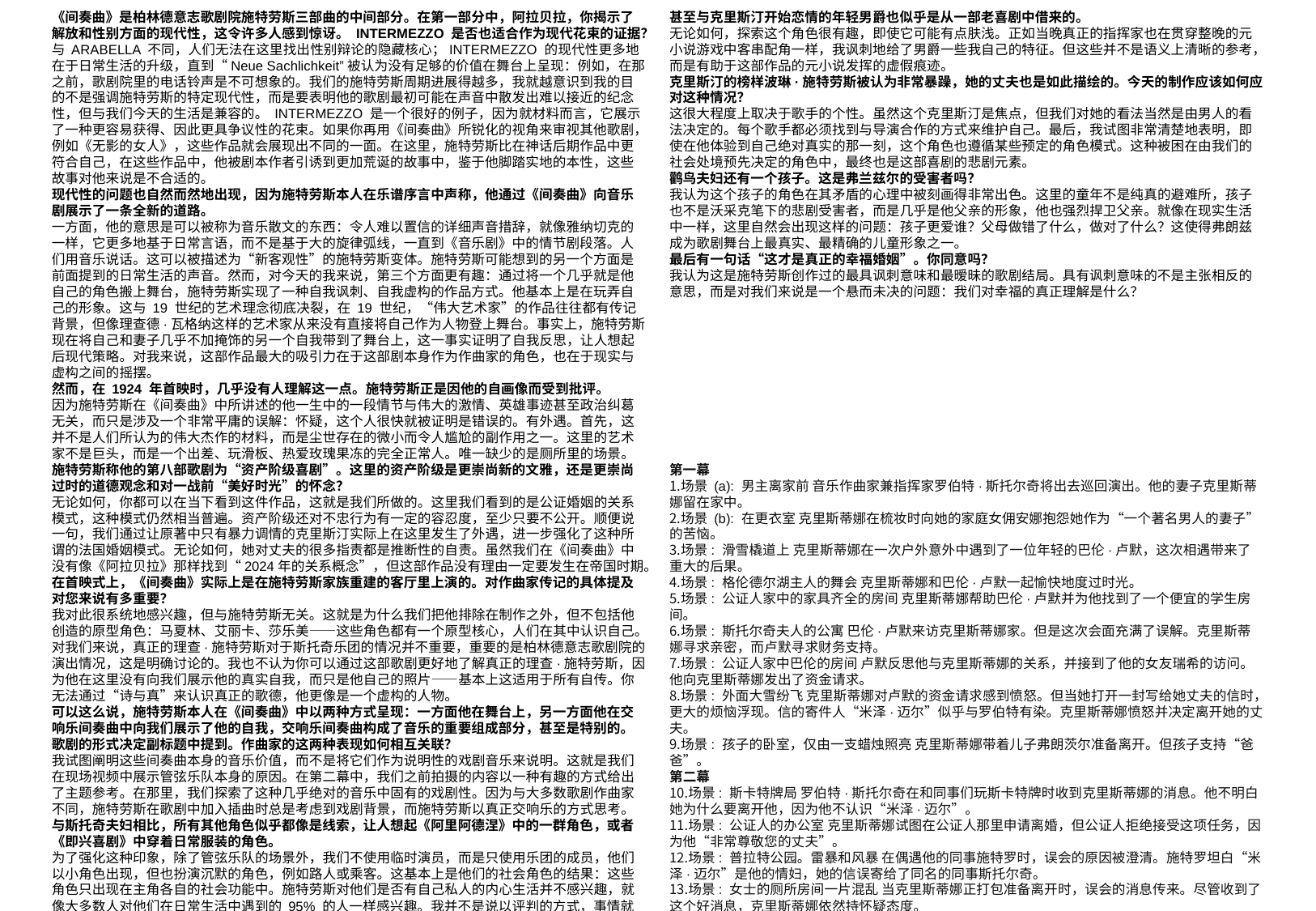

《间奏曲》是柏林德意志歌剧院施特劳斯三部曲的中间部分。在第一部分中，阿拉贝拉，你揭示了解放和性别方面的现代性，这令许多人感到惊讶。 INTERMEZZO 是否也适合作为现代花束的证据？
与 ARABELLA 不同，人们无法在这里找出性别辩论的隐藏核心；INTERMEZZO 的现代性更多地在于日常生活的升级，直到“Neue Sachlichkeit”被认为没有足够的价值在舞台上呈现：例如，在那之前，歌剧院里的电话铃声是不可想象的。我们的施特劳斯周期进展得越多，我就越意识到我的目的不是强调施特劳斯的特定现代性，而是要表明他的歌剧最初可能在声音中散发出难以接近的纪念性，但与我们今天的生活是兼容的。 INTERMEZZO 是一个很好的例子，因为就材料而言，它展示了一种更容易获得、因此更具争议性的花束。如果你再用《间奏曲》所锐化的视角来审视其他歌剧，例如《无影的女人》，这些作品就会展现出不同的一面。在这里，施特劳斯比在神话后期作品中更符合自己，在这些作品中，他被剧本作者引诱到更加荒诞的故事中，鉴于他脚踏实地的本性，这些故事对他来说是不合适的。
现代性的问题也自然而然地出现，因为施特劳斯本人在乐谱序言中声称，他通过《间奏曲》向音乐剧展示了一条全新的道路。
一方面，他的意思是可以被称为音乐散文的东西：令人难以置信的详细声音措辞，就像雅纳切克的一样，它更多地基于日常言语，而不是基于大的旋律弧线，一直到《音乐剧》中的情节剧段落。人们用音乐说话。这可以被描述为“新客观性”的施特劳斯变体。施特劳斯可能想到的另一个方面是前面提到的日常生活的声音。然而，对今天的我来说，第三个方面更有趣：通过将一个几乎就是他自己的角色搬上舞台，施特劳斯实现了一种自我讽刺、自我虚构的作品方式。他基本上是在玩弄自己的形象。这与 19 世纪的艺术理念彻底决裂，在 19 世纪，“伟大艺术家”的作品往往都有传记背景，但像理查德·瓦格纳这样的艺术家从来没有直接将自己作为人物登上舞台。事实上，施特劳斯现在将自己和妻子几乎不加掩饰的另一个自我带到了舞台上，这一事实证明了自我反思，让人想起后现代策略。对我来说，这部作品最大的吸引力在于这部剧本身作为作曲家的角色，也在于现实与虚构之间的摇摆。
然而，在 1924 年首映时，几乎没有人理解这一点。施特劳斯正是因他的自画像而受到批评。
因为施特劳斯在《间奏曲》中所讲述的他一生中的一段情节与伟大的激情、英雄事迹甚至政治纠葛无关，而只是涉及一个非常平庸的误解：怀疑，这个人很快就被证明是错误的。有外遇。首先，这并不是人们所认为的伟大杰作的材料，而是尘世存在的微小而​​令人尴尬的副作用之一。这里的艺术家不是巨头，而是一个出差、玩滑板、热爱玫瑰果冻的完全正常人。唯一缺少的是厕所里的场景。
施特劳斯称他的第八部歌剧为“资产阶级喜剧”。这里的资产阶级是更崇尚新的文雅，还是更崇尚过时的道德观念和对一战前“美好时光”的怀念？
无论如何，你都可以在当下看到这件作品，这就是我们所做的。这里我们看到的是公证婚姻的关系模式，这种模式仍然相当普遍。资产阶级还对不忠行为有一定的容忍度，至少只要不公开。顺便说一句，我们通过让原著中只有暴力调情的克里斯汀实际上在这里发生了外遇，进一步强化了这种所谓的法国婚姻模式。无论如何，她对丈夫的很多指责都是推断性的自责。虽然我们在《间奏曲》中没有像《阿拉贝拉》那样找到“2024年的关系概念”，但这部作品没有理由一定要发生在帝国时期。
在首映式上，《间奏曲》实际上是在施特劳斯家族重建的客厅里上演的。对作曲家传记的具体提及对您来说有多重要？
我对此很系统地感兴趣，但与施特劳斯无关。这就是为什么我们把他排除在制作之外，但不包括他创造的原型角色：马夏林、艾丽卡、莎乐美——这些角色都有一个原型核心，人们在其中认识自己。对我们来说，真正的理查·施特劳斯对于斯托奇乐团的情况并不重要，重要的是柏林德意志歌剧院的演出情况，这是明确讨论的。我也不认为你可以通过这部歌剧更好地了解真正的理查·施特劳斯，因为他在这里没有向我们展示他的真实自我，而只是他自己的照片——基本上这适用于所有自传。你无法通过“诗与真”来认识真正的歌德，他更像是一个虚构的人物。
可以这么说，施特劳斯本人在《间奏曲》中以两种方式呈现：一方面他在舞台上，另一方面他在交响乐间奏曲中向我们展示了他的自我，交响乐间奏曲构成了音乐的重要组成部分，甚至是特别的。歌剧的形式决定副标题中提到。作曲家的这两种表现如何相互关联？
我试图阐明这些间奏曲本身的音乐价值，而不是将它们作为说明性的戏剧音乐来说明。这就是我们在现场视频中展示管弦乐队本身的原因。在第二幕中，我们之前拍摄的内容以一种有趣的方式给出了主题参考。在那里，我们探索了这种几乎绝对的音乐中固有的戏剧性。因为与大多数歌剧作曲家不同，施特劳斯在歌剧中加入插曲时总是考虑到戏剧背景，而施特劳斯以真正交响乐的方式思考。
与斯托奇夫妇相比，所有其他角色似乎都像是线索，让人想起《阿里阿德涅》中的一群角色，或者《即兴喜剧》中穿着日常服装的角色。
为了强化这种印象，除了管弦乐队的场景外，我们不使用临时演员，而是只使用乐团的成员，他们以小角色出现，但也扮演沉默的角色，例如路人或乘客。这基本上是他们的社会角色的结果：这些角色只出现在主角各自的社会功能中。施特劳斯对他们是否有自己私人的内心生活并不感兴趣，就像大多数人对他们在日常生活中遇到的 95% 的人一样感兴趣。我并不是说以评判的方式，事情就是这样。社会功能优先于个人。
甚至与克里斯汀开始恋情的年轻男爵也似乎是从一部老喜剧中借来的。
无论如何，探索这个角色很有趣，即使它可能有点肤浅。正如当晚真正的指挥家也在贯穿整晚的元小说游戏中客串配角一样，我讽刺地给了男爵一些我自己的特征。但这些并不是语义上清晰的参考，而是有助于这部作品的元小说发挥的虚假痕迹。
克里斯汀的榜样波琳·施特劳斯被认为非常暴躁，她的丈夫也是如此描绘的。今天的制作应该如何应对这种情况？
这很大程度上取决于歌手的个性。虽然这个克里斯汀是焦点，但我们对她的看法当然是由男人的看法决定的。每个歌手都必须找到与导演合作的方式来维护自己。最后，我试图非常清楚地表明，即使在他体验到自己绝对真实的那一刻，这个角色也遵循某些预定的角色模式。这种被困在由我们的社会处境预先决定的角色中，最终也是这部喜剧的悲剧元素。
鹳鸟夫妇还有一个孩子。这是弗兰兹尔的受害者吗？
我认为这个孩子的角色在其矛盾的心理中被刻画得非常出色。这里的童年不是纯真的避难所，孩子也不是沃采克笔下的悲剧受害者，而是几乎是他父亲的形象，他也强烈捍卫父亲。就像在现实生活中一样，这里自然会出现这样的问题：孩子更爱谁？父母做错了什么，做对了什么？这使得弗朗兹成为歌剧舞台上最真实、最精确的儿童形象之一。
最后有一句话“这才是真正的幸福婚姻”。你同意吗？
我认为这是施特劳斯创作过的最具讽刺意味和最暧昧的歌剧结局。具有讽刺意味的不是主张相反的意思，而是对我们来说是一个悬而未决的问题：我们对幸福的真正理解是什么？

第一幕
场景 (a): 男主离家前 音乐作曲家兼指挥家罗伯特·斯托尔奇将出去巡回演出。他的妻子克里斯蒂娜留在家中。
场景 (b): 在更衣室 克里斯蒂娜在梳妆时向她的家庭女佣安娜抱怨她作为“一个著名男人的妻子”的苦恼。
场景: 滑雪橇道上 克里斯蒂娜在一次户外意外中遇到了一位年轻的巴伦·卢默，这次相遇带来了重大的后果。
场景: 格伦德尔湖主人的舞会 克里斯蒂娜和巴伦·卢默一起愉快地度过时光。
场景: 公证人家中的家具齐全的房间 克里斯蒂娜帮助巴伦·卢默并为他找到了一个便宜的学生房间。
场景: 斯托尔奇夫人的公寓 巴伦·卢默来访克里斯蒂娜家。但是这次会面充满了误解。克里斯蒂娜寻求亲密，而卢默寻求财务支持。
场景: 公证人家中巴伦的房间 卢默反思他与克里斯蒂娜的关系，并接到了他的女友瑞希的访问。他向克里斯蒂娜发出了资金请求。
场景: 外面大雪纷飞 克里斯蒂娜对卢默的资金请求感到愤怒。但当她打开一封写给她丈夫的信时，更大的烦恼浮现。信的寄件人“米泽·迈尔”似乎与罗伯特有染。克里斯蒂娜愤怒并决定离开她的丈夫。
场景: 孩子的卧室，仅由一支蜡烛照亮 克里斯蒂娜带着儿子弗朗茨尔准备离开。但孩子支持“爸爸”。
第二幕
场景: 斯卡特牌局 罗伯特·斯托尔奇在和同事们玩斯卡特牌时收到克里斯蒂娜的消息。他不明白她为什么要离开他，因为他不认识“米泽·迈尔”。
场景: 公证人的办公室 克里斯蒂娜试图在公证人那里申请离婚，但公证人拒绝接受这项任务，因为他“非常尊敬您的丈夫”。
场景: 普拉特公园。雷暴和风暴 在偶遇他的同事施特罗时，误会的原因被澄清。施特罗坦白“米泽·迈尔”是他的情妇，她的信误寄给了同名的同事斯托尔奇。
场景: 女士的厕所房间一片混乱 当克里斯蒂娜正打包准备离开时，误会的消息传来。尽管收到了这个好消息，克里斯蒂娜依然持怀疑态度。
和 6. 场景: 节日装饰的餐厅 罗伯特·斯托尔奇回到家，但未能和解，反而引发新的争吵。巴伦·卢默的再次造访也未能解决问题。克里斯蒂娜和她丈夫的关系仍然紧张。